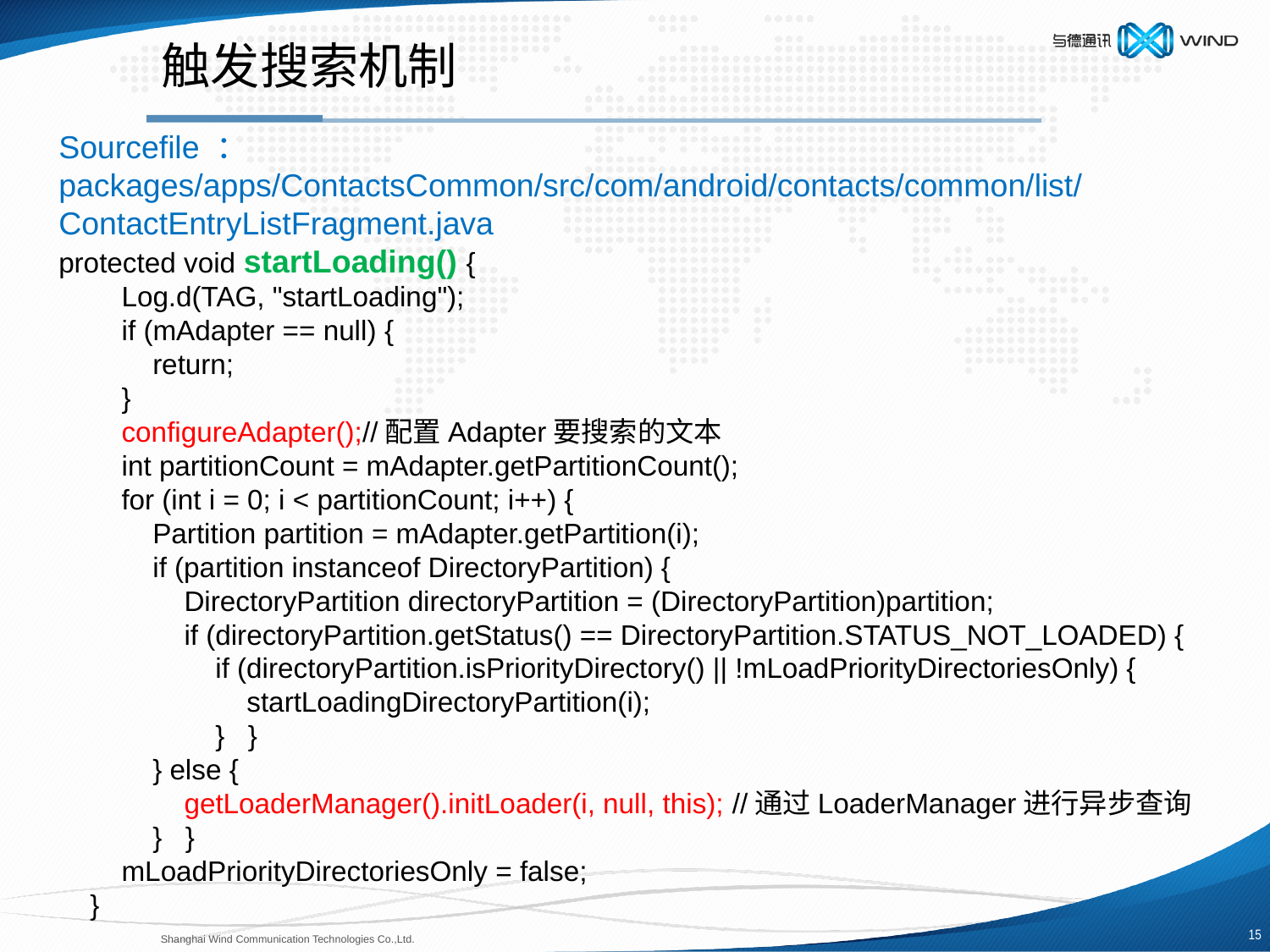

触发搜索机制

Sourcefile ： packages/apps/ContactsCommon/src/com/android/contacts/common/list/ContactEntryListFragment.java
protected void startLoading() {
        Log.d(TAG, "startLoading");
        if (mAdapter == null) {
            return;
        }
        configureAdapter();//配置Adapter要搜索的文本
        int partitionCount = mAdapter.getPartitionCount();
        for (int i = 0; i < partitionCount; i++) {
            Partition partition = mAdapter.getPartition(i);
            if (partition instanceof DirectoryPartition) {
                DirectoryPartition directoryPartition = (DirectoryPartition)partition;
                if (directoryPartition.getStatus() == DirectoryPartition.STATUS_NOT_LOADED) {
                    if (directoryPartition.isPriorityDirectory() || !mLoadPriorityDirectoriesOnly) {
                        startLoadingDirectoryPartition(i);
                    }   }
            } else {
                getLoaderManager().initLoader(i, null, this); //通过LoaderManager进行异步查询
            }   }
        mLoadPriorityDirectoriesOnly = false;
    }

15